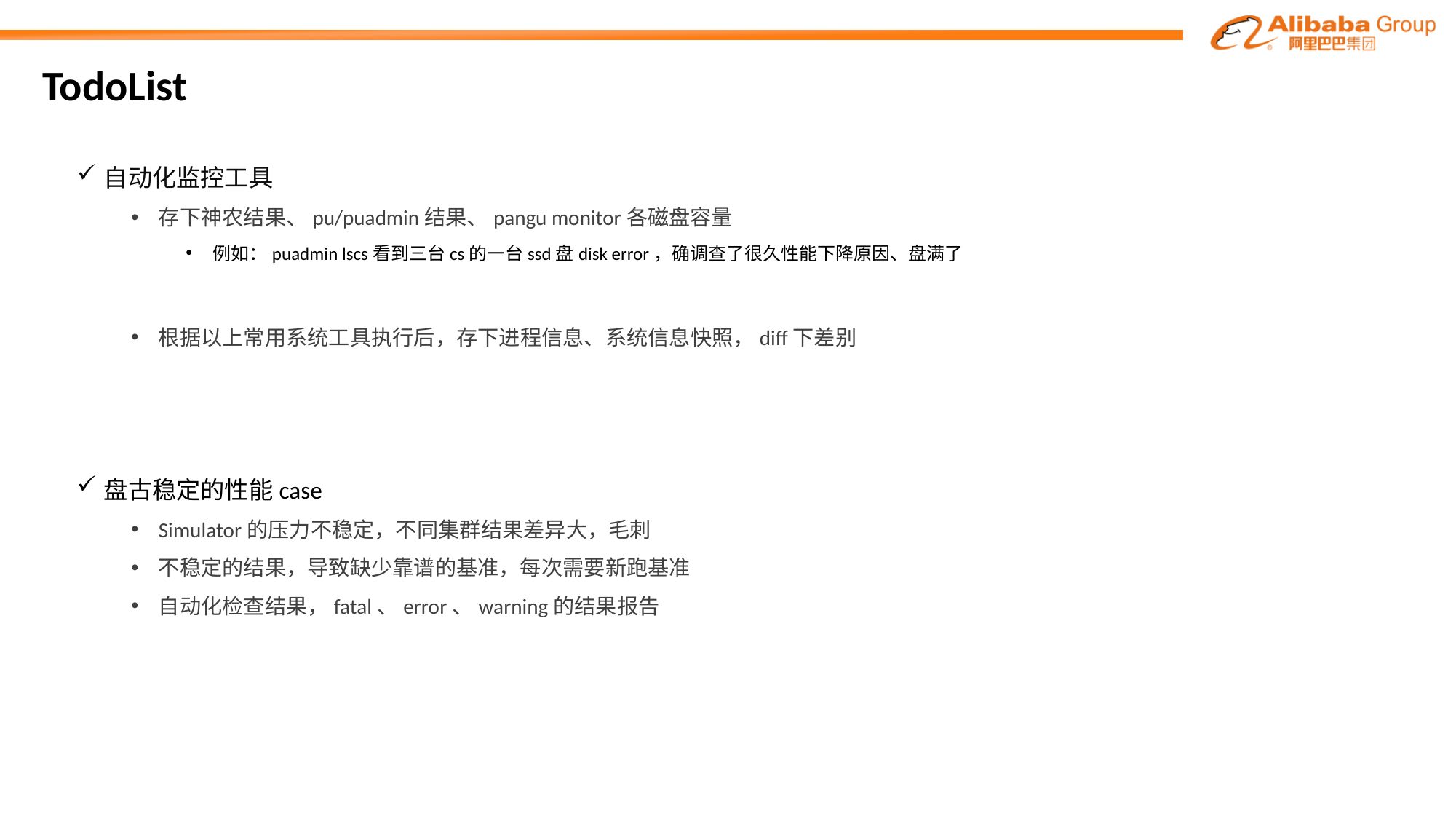

# TodoList
自动化监控工具
存下神农结果、pu/puadmin结果、pangu monitor各磁盘容量
例如：puadmin lscs看到三台cs的一台ssd盘disk error，确调查了很久性能下降原因、盘满了

根据以上常用系统工具执行后，存下进程信息、系统信息快照，diff下差别

盘古稳定的性能case
Simulator的压力不稳定，不同集群结果差异大，毛刺
不稳定的结果，导致缺少靠谱的基准，每次需要新跑基准
自动化检查结果，fatal、error、warning的结果报告